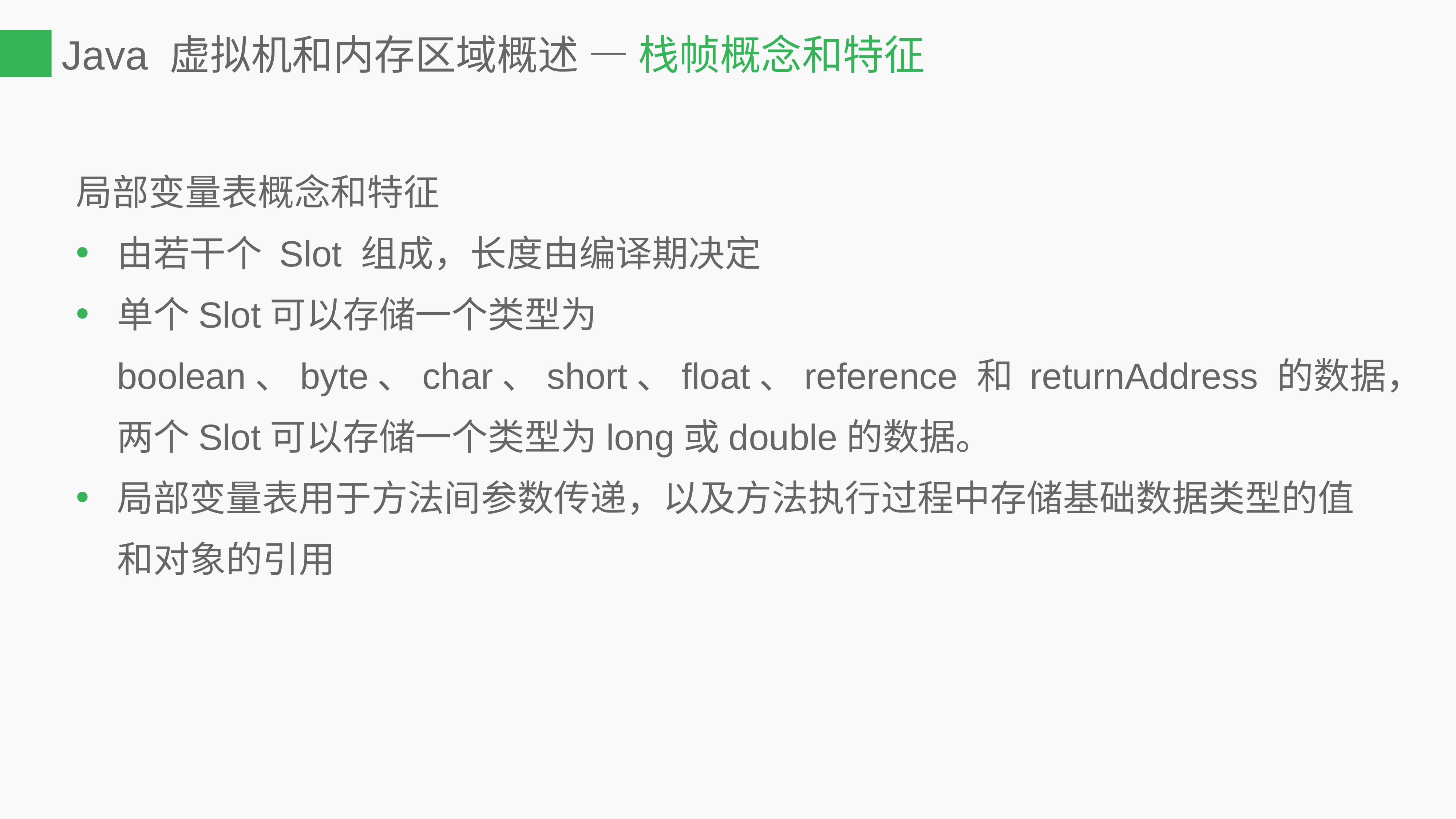

# Java 虚拟机和内存区域概述 — 栈帧概念和特征
局部变量表概念和特征
由若干个 Slot 组成，长度由编译期决定
单个Slot可以存储一个类型为 boolean、byte、char、short、float、reference 和 returnAddress 的数据，两个Slot可以存储一个类型为long或double的数据。
局部变量表用于方法间参数传递，以及方法执行过程中存储基础数据类型的值和对象的引用